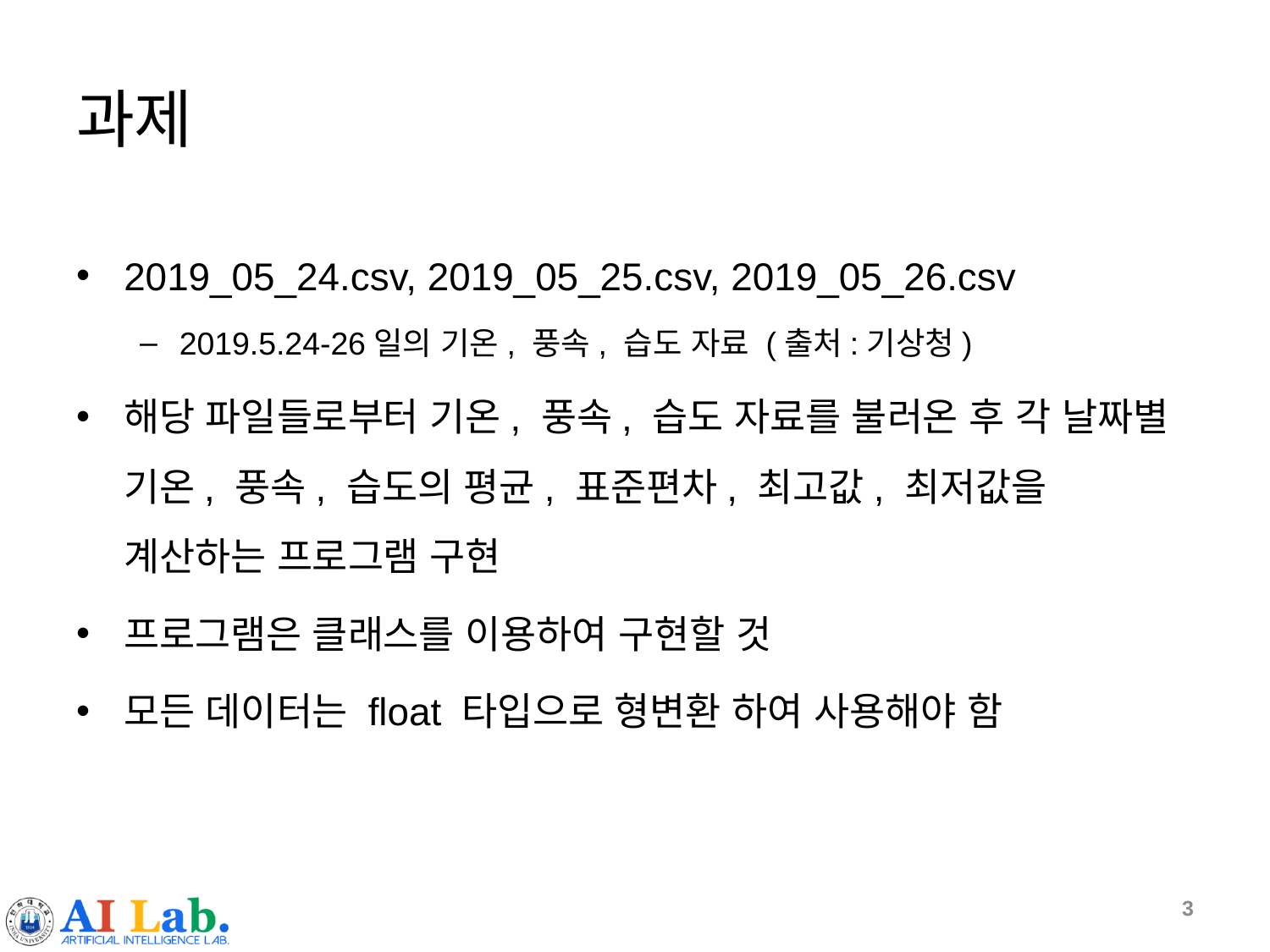

# 과제
2019_05_24.csv, 2019_05_25.csv, 2019_05_26.csv
2019.5.24-26일의 기온, 풍속, 습도 자료 (출처:기상청)
해당 파일들로부터 기온, 풍속, 습도 자료를 불러온 후 각 날짜별 기온, 풍속, 습도의 평균, 표준편차, 최고값, 최저값을 계산하는 프로그램 구현
프로그램은 클래스를 이용하여 구현할 것
모든 데이터는 float 타입으로 형변환 하여 사용해야 함

3